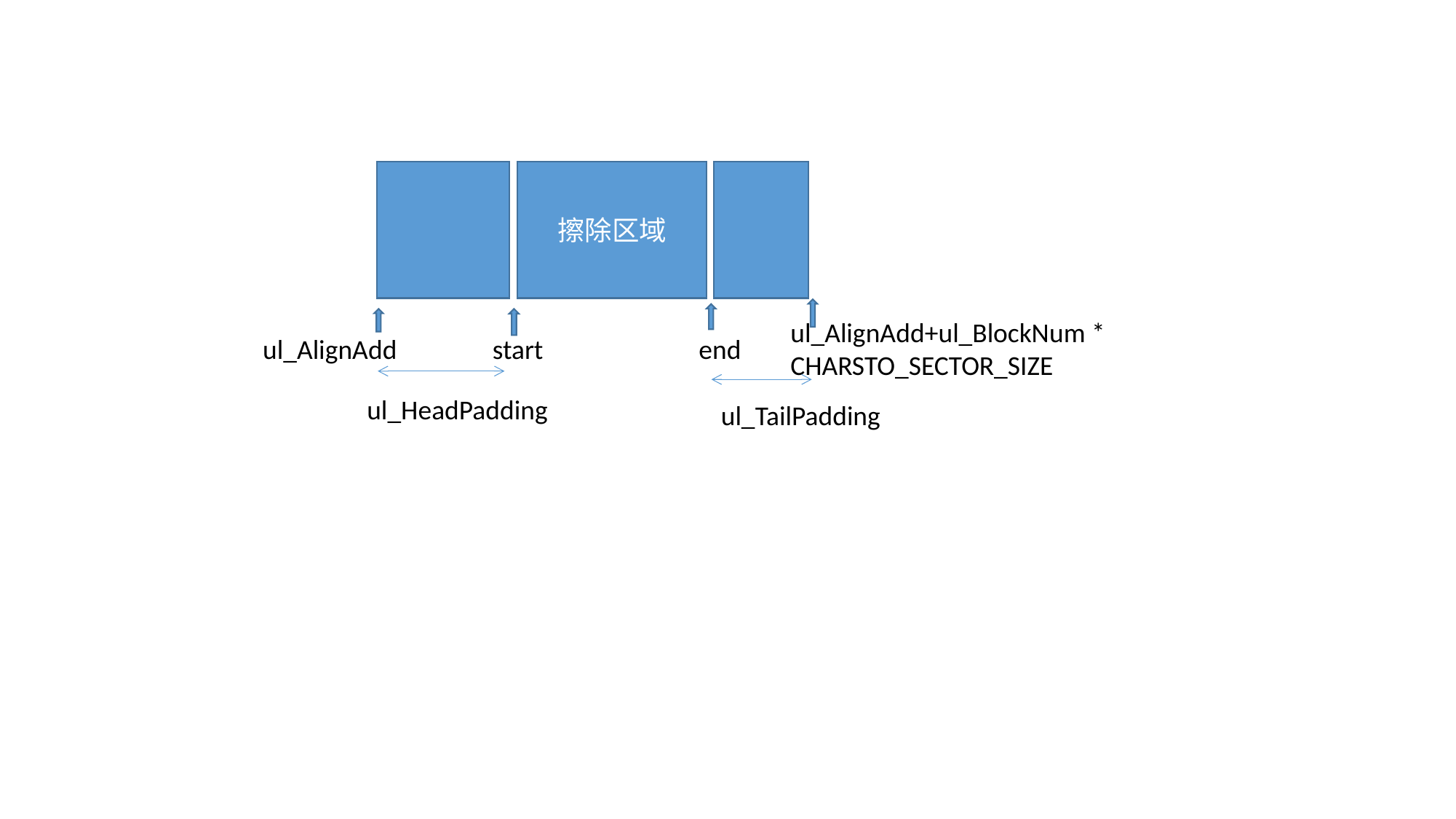

擦除区域

ul_AlignAdd+ul_BlockNum * CHARSTO_SECTOR_SIZE
ul_AlignAdd
start
end
ul_HeadPadding
ul_TailPadding